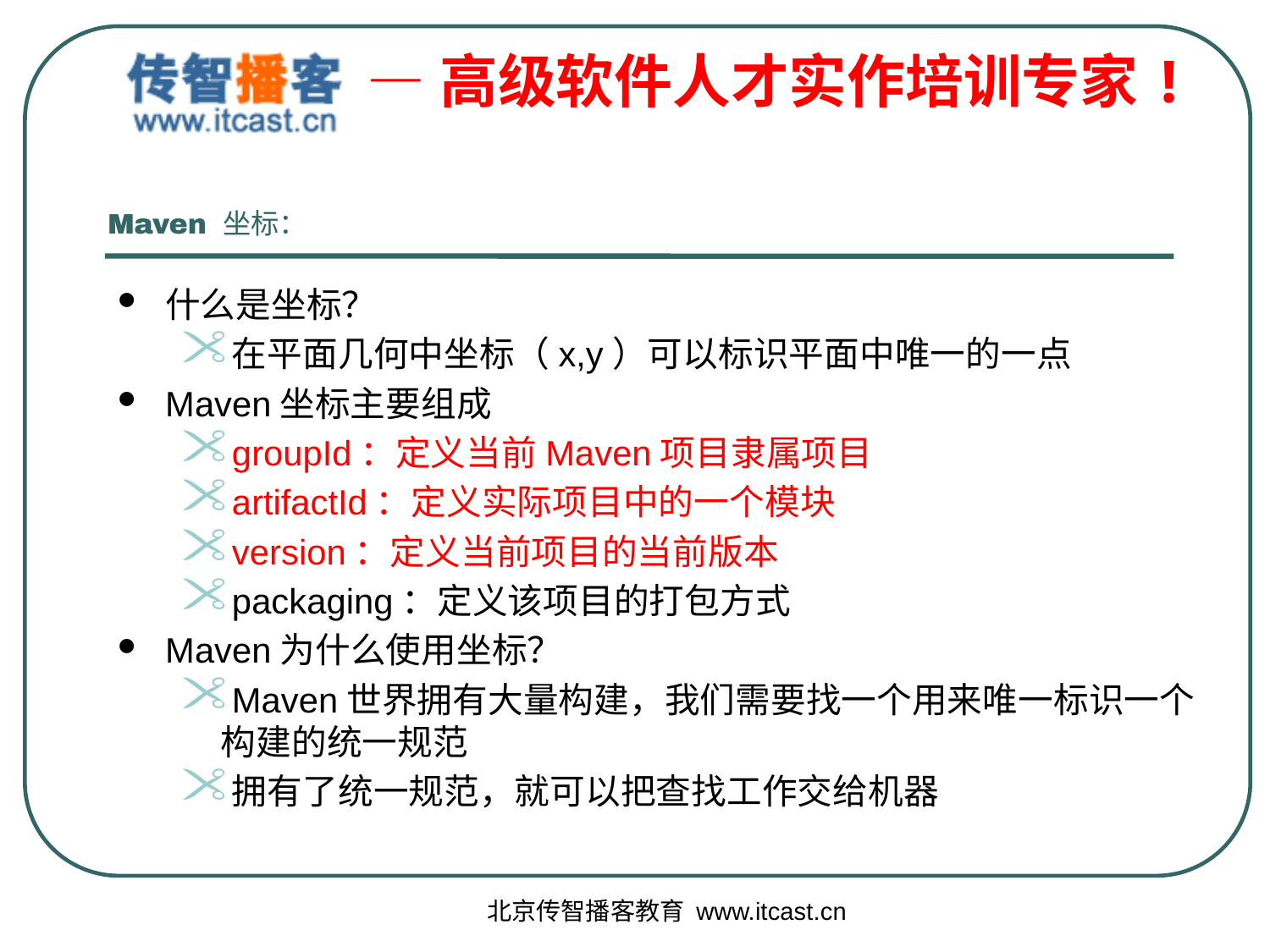

Maven 坐标：
什么是坐标？
在平面几何中坐标（x,y）可以标识平面中唯一的一点
Maven坐标主要组成
groupId：定义当前Maven项目隶属项目
artifactId：定义实际项目中的一个模块
version：定义当前项目的当前版本
packaging：定义该项目的打包方式
Maven为什么使用坐标？
Maven世界拥有大量构建，我们需要找一个用来唯一标识一个构建的统一规范
拥有了统一规范，就可以把查找工作交给机器
北京传智播客教育 www.itcast.cn